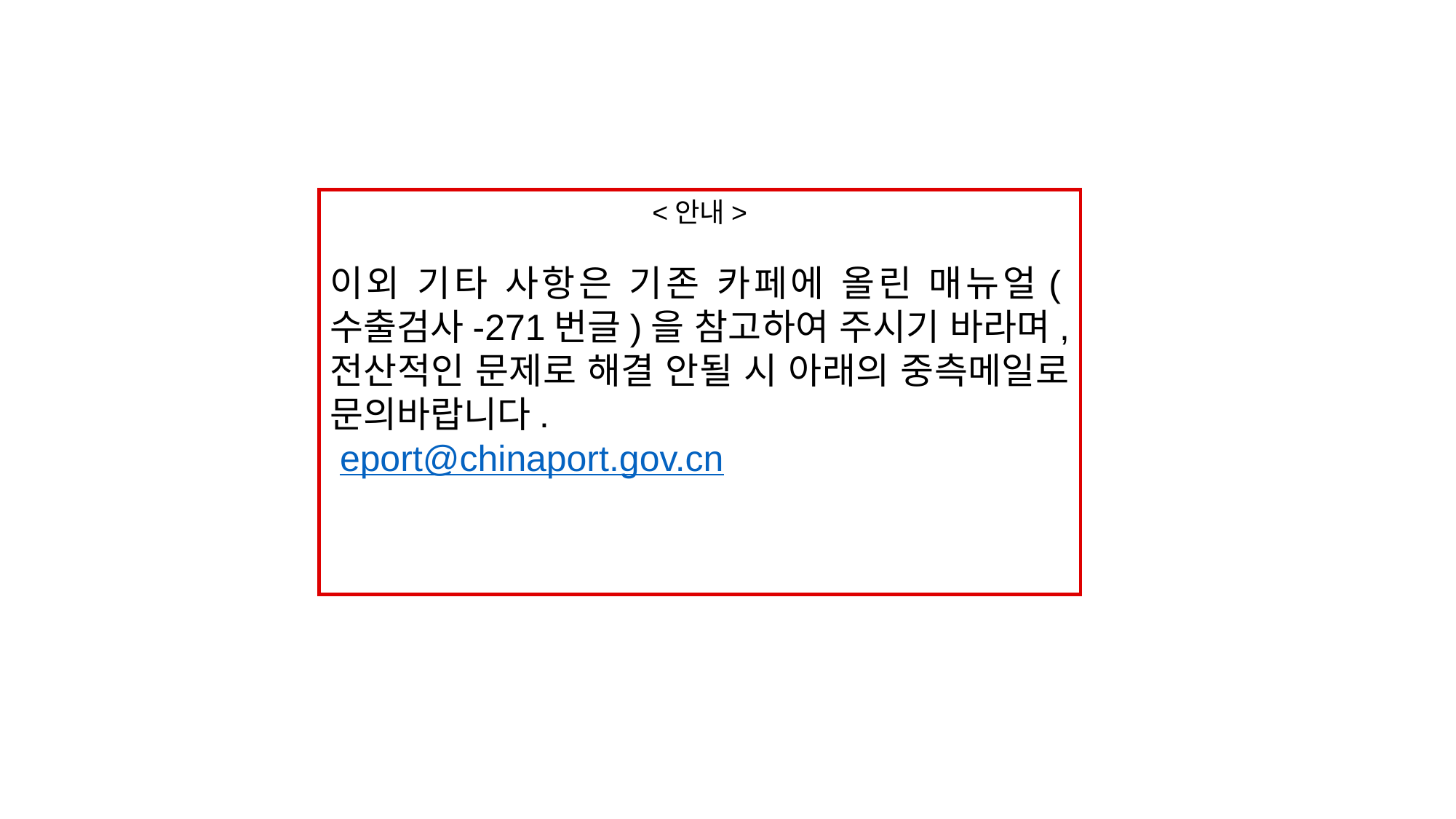

<안내>

이외 기타 사항은 기존 카페에 올린 매뉴얼(수출검사-271번글)을 참고하여 주시기 바라며, 전산적인 문제로 해결 안될 시 아래의 중측메일로 문의바랍니다.
 eport@chinaport.gov.cn